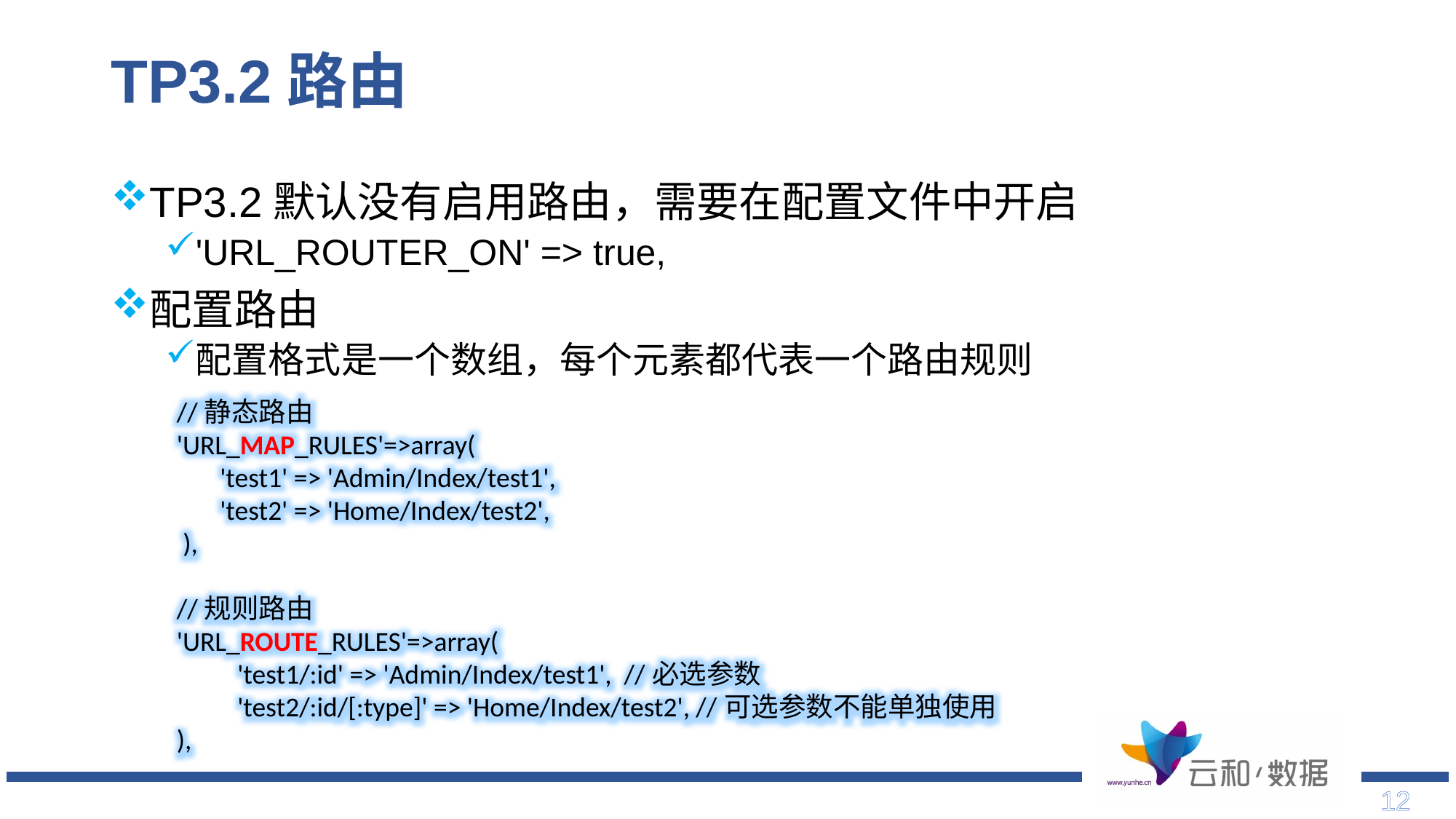

# TP3.2路由
TP3.2默认没有启用路由，需要在配置文件中开启
'URL_ROUTER_ON' => true,
配置路由
配置格式是一个数组，每个元素都代表一个路由规则

//静态路由
'URL_MAP_RULES'=>array(
       'test1' => 'Admin/Index/test1',
       'test2' => 'Home/Index/test2',
 ),

//规则路由
'URL_ROUTE_RULES'=>array(
 'test1/:id' => 'Admin/Index/test1',  //必选参数
 'test2/:id/[:type]' => 'Home/Index/test2', //可选参数不能单独使用
),